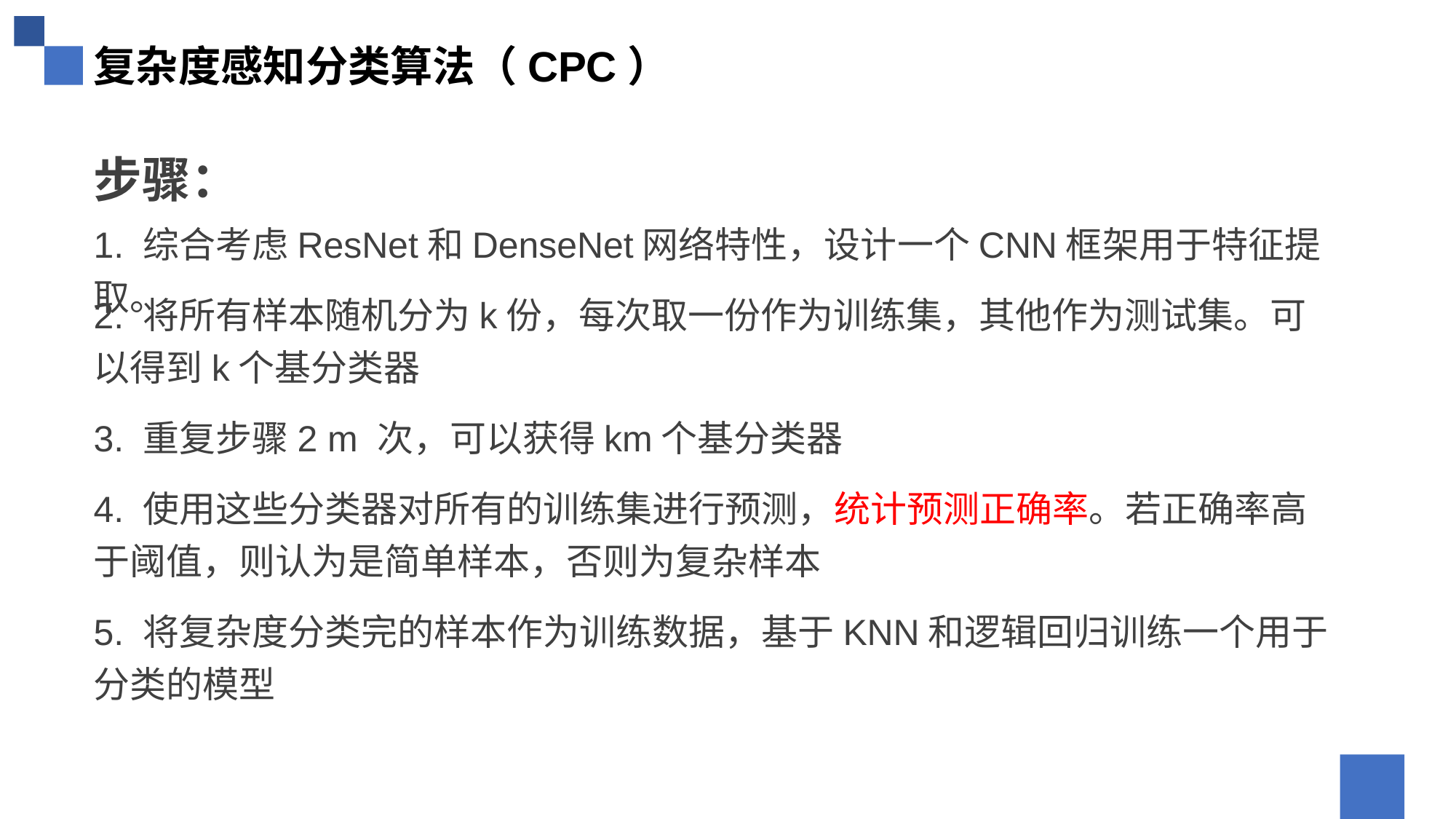

复杂度感知分类算法（CPC）
步骤：
1. 综合考虑ResNet和DenseNet网络特性，设计一个CNN框架用于特征提取。
2. 将所有样本随机分为k份，每次取一份作为训练集，其他作为测试集。可以得到k个基分类器
3. 重复步骤2 m 次，可以获得km个基分类器
4. 使用这些分类器对所有的训练集进行预测，统计预测正确率。若正确率高于阈值，则认为是简单样本，否则为复杂样本
5. 将复杂度分类完的样本作为训练数据，基于KNN和逻辑回归训练一个用于分类的模型